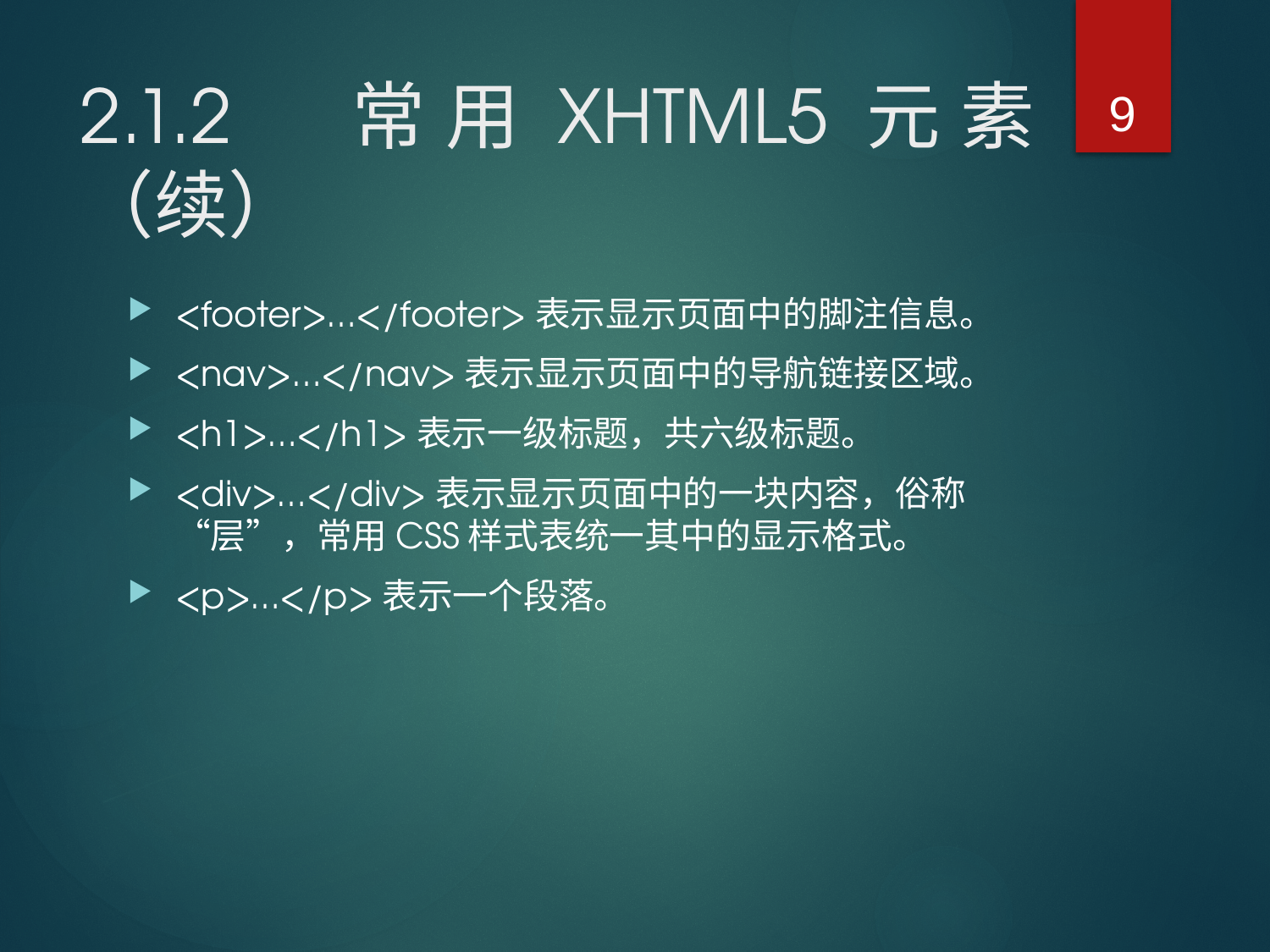

9
# 2.1.2  常用XHTML5元素（续）
<footer>…</footer>表示显示页面中的脚注信息。
<nav>…</nav>表示显示页面中的导航链接区域。
<h1>…</h1>表示一级标题，共六级标题。
<div>…</div>表示显示页面中的一块内容，俗称“层”，常用CSS样式表统一其中的显示格式。
<p>…</p>表示一个段落。